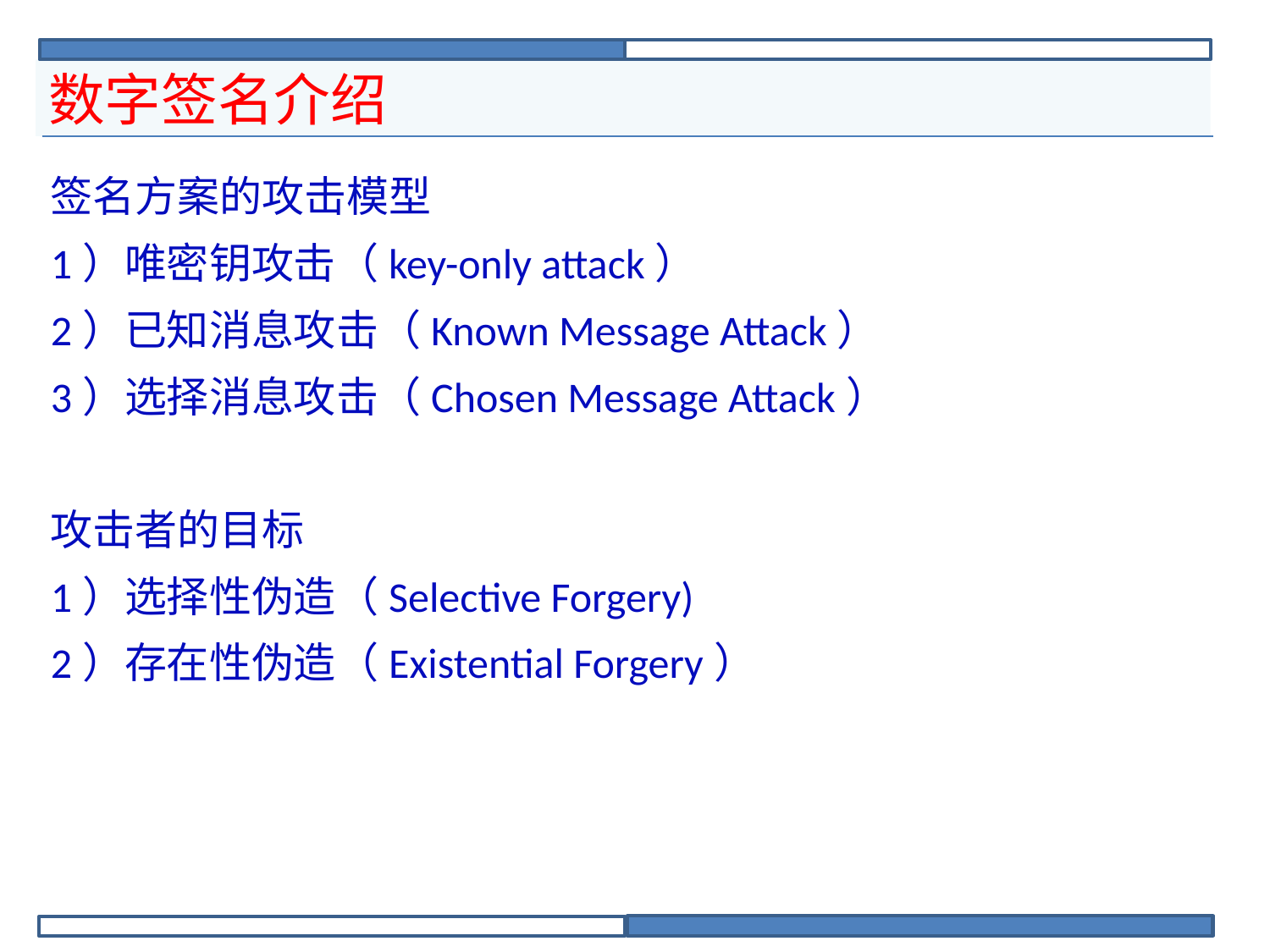

# 数字签名介绍
签名方案的攻击模型
1）唯密钥攻击（key-only attack）
2）已知消息攻击（Known Message Attack）
3）选择消息攻击（Chosen Message Attack）

攻击者的目标
1）选择性伪造（Selective Forgery)
2）存在性伪造（Existential Forgery）